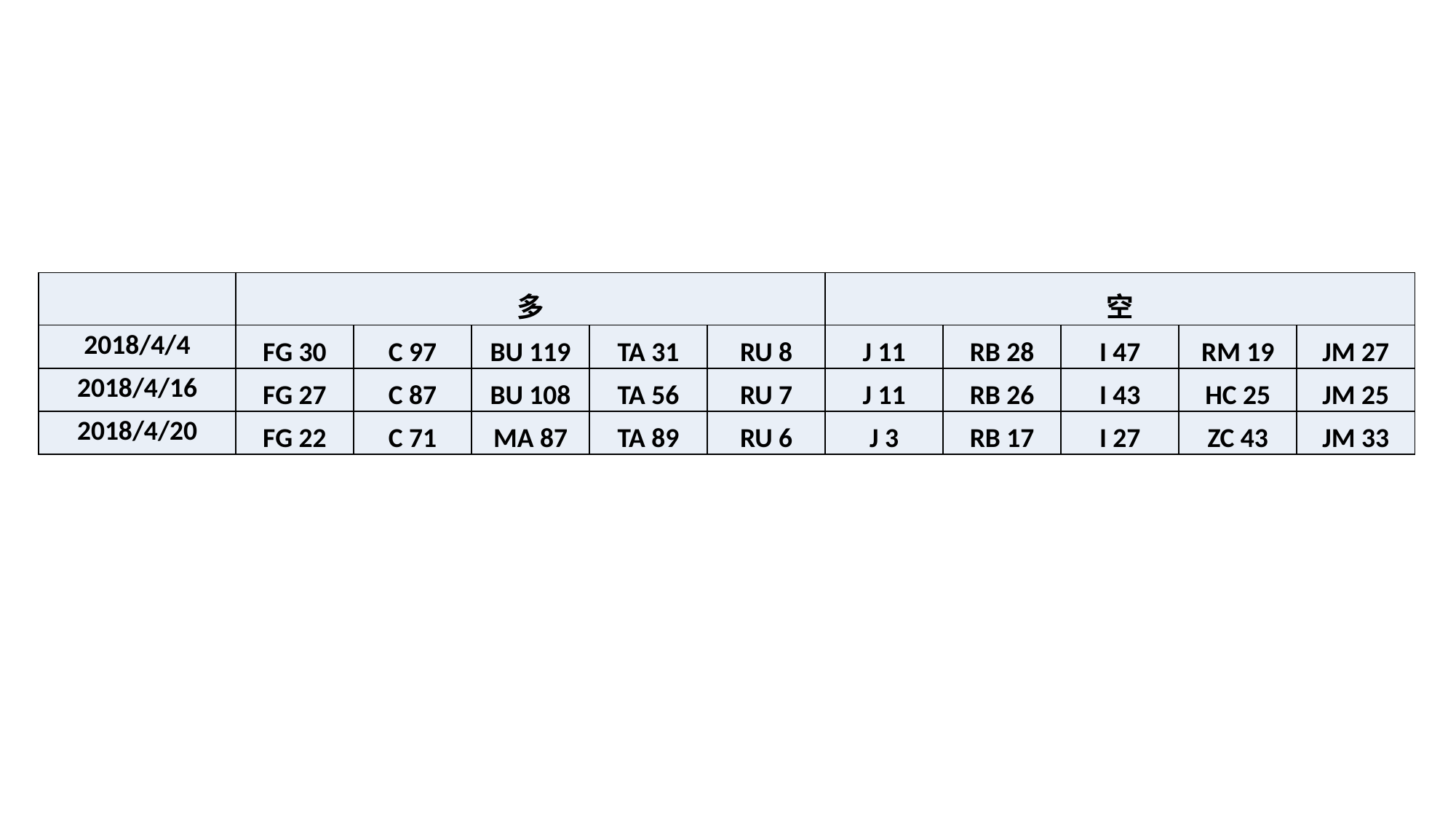

|  | 多 |  |  |  |  | 空 |  |  |  |  |
| --- | --- | --- | --- | --- | --- | --- | --- | --- | --- | --- |
| 2018/4/4 | FG 30 | C 97 | BU 119 | TA 31 | RU 8 | J 11 | RB 28 | I 47 | RM 19 | JM 27 |
| 2018/4/16 | FG 27 | C 87 | BU 108 | TA 56 | RU 7 | J 11 | RB 26 | I 43 | HC 25 | JM 25 |
| 2018/4/20 | FG 22 | C 71 | MA 87 | TA 89 | RU 6 | J 3 | RB 17 | I 27 | ZC 43 | JM 33 |